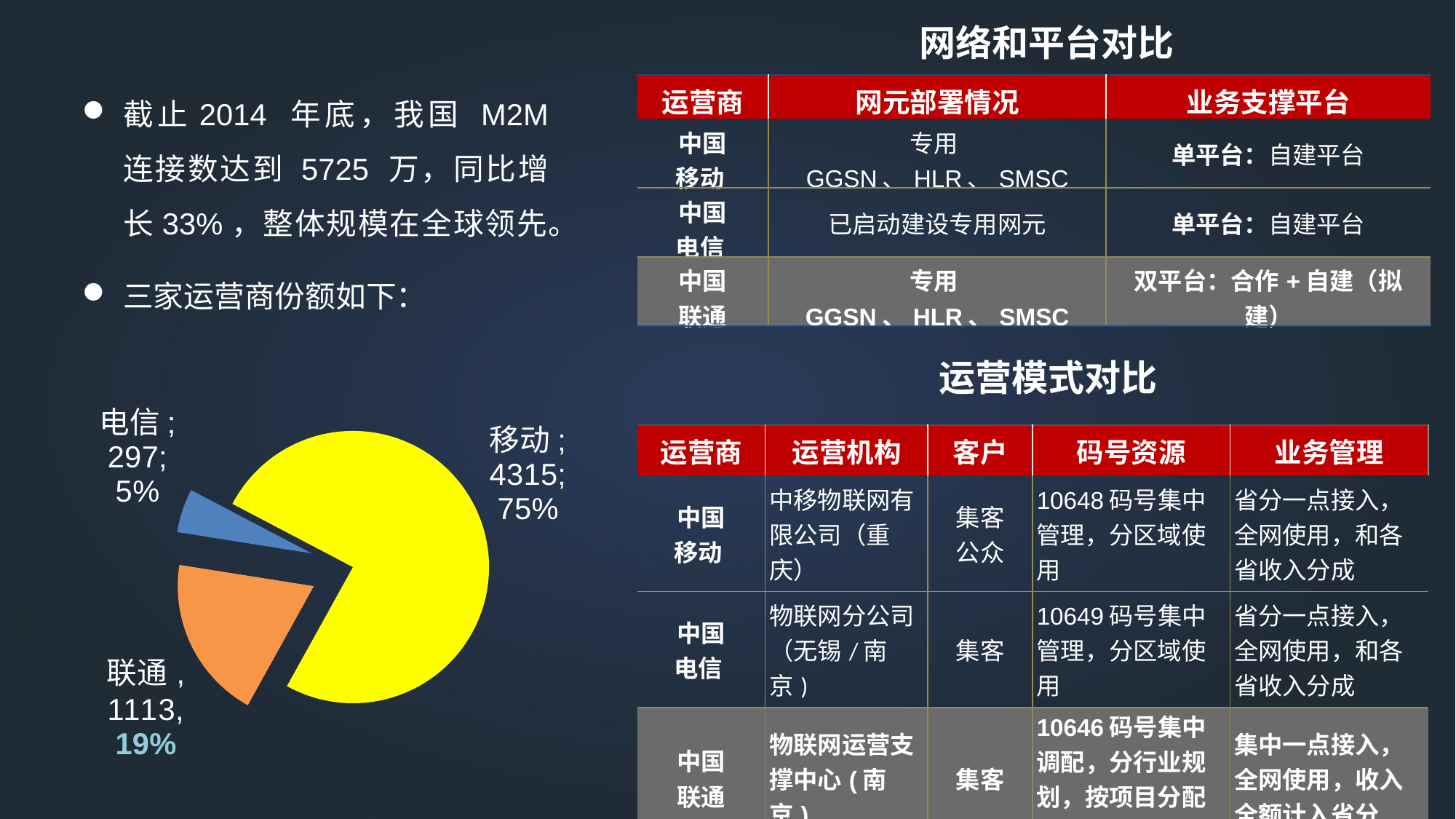

网络和平台对比
截止2014 年底，我国 M2M 连接数达到 5725 万，同比增长33%，整体规模在全球领先。
三家运营商份额如下：
| 运营商 | 网元部署情况 | 业务支撑平台 |
| --- | --- | --- |
| 中国 移动 | 专用GGSN、HLR、SMSC | 单平台：自建平台 |
| 中国 电信 | 已启动建设专用网元 | 单平台：自建平台 |
| 中国 联通 | 专用GGSN、HLR、SMSC | 双平台：合作+自建（拟建） |
运营模式对比

### Chart

| Category | 销售额 |
|---|---|
| 电信 | 297.0 |
| 移动 | 4315.0 |
| 联通 | 1113.0 |
| 运营商 | 运营机构 | 客户 | 码号资源 | 业务管理 |
| --- | --- | --- | --- | --- |
| 中国 移动 | 中移物联网有限公司（重庆） | 集客 公众 | 10648码号集中管理，分区域使用 | 省分一点接入，全网使用，和各省收入分成 |
| 中国 电信 | 物联网分公司（无锡/南京) | 集客 | 10649码号集中管理，分区域使用 | 省分一点接入，全网使用，和各省收入分成 |
| 中国 联通 | 物联网运营支撑中心(南京) | 集客 | 10646码号集中调配，分行业规划，按项目分配使用 | 集中一点接入，全网使用，收入全额计入省分 |